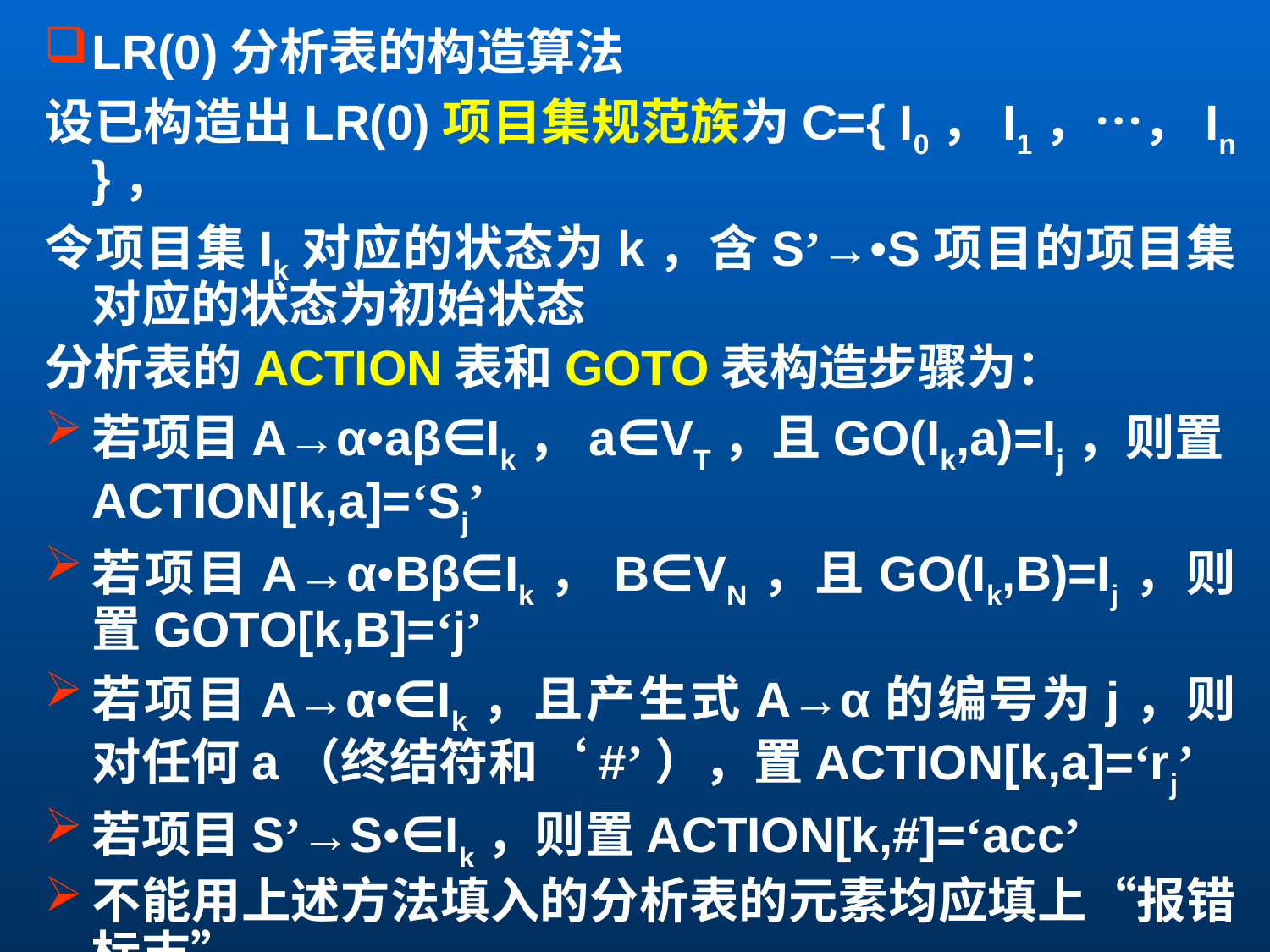

LR(0)分析表的构造算法
设已构造出LR(0)项目集规范族为C={ I0，I1，…，In }，
令项目集Ik对应的状态为k，含S’→•S项目的项目集对应的状态为初始状态
分析表的ACTION表和GOTO表构造步骤为：
若项目A→α•aβ∈Ik，a∈VT，且GO(Ik,a)=Ij，则置ACTION[k,a]=‘Sj’
若项目A→α•Bβ∈Ik，B∈VN，且GO(Ik,B)=Ij，则置GOTO[k,B]=‘j’
若项目A→α•∈Ik，且产生式A→α的编号为j，则对任何a（终结符和‘#’），置ACTION[k,a]=‘rj’
若项目S’→S•∈Ik，则置ACTION[k,#]=‘acc’
不能用上述方法填入的分析表的元素均应填上“报错标志”。